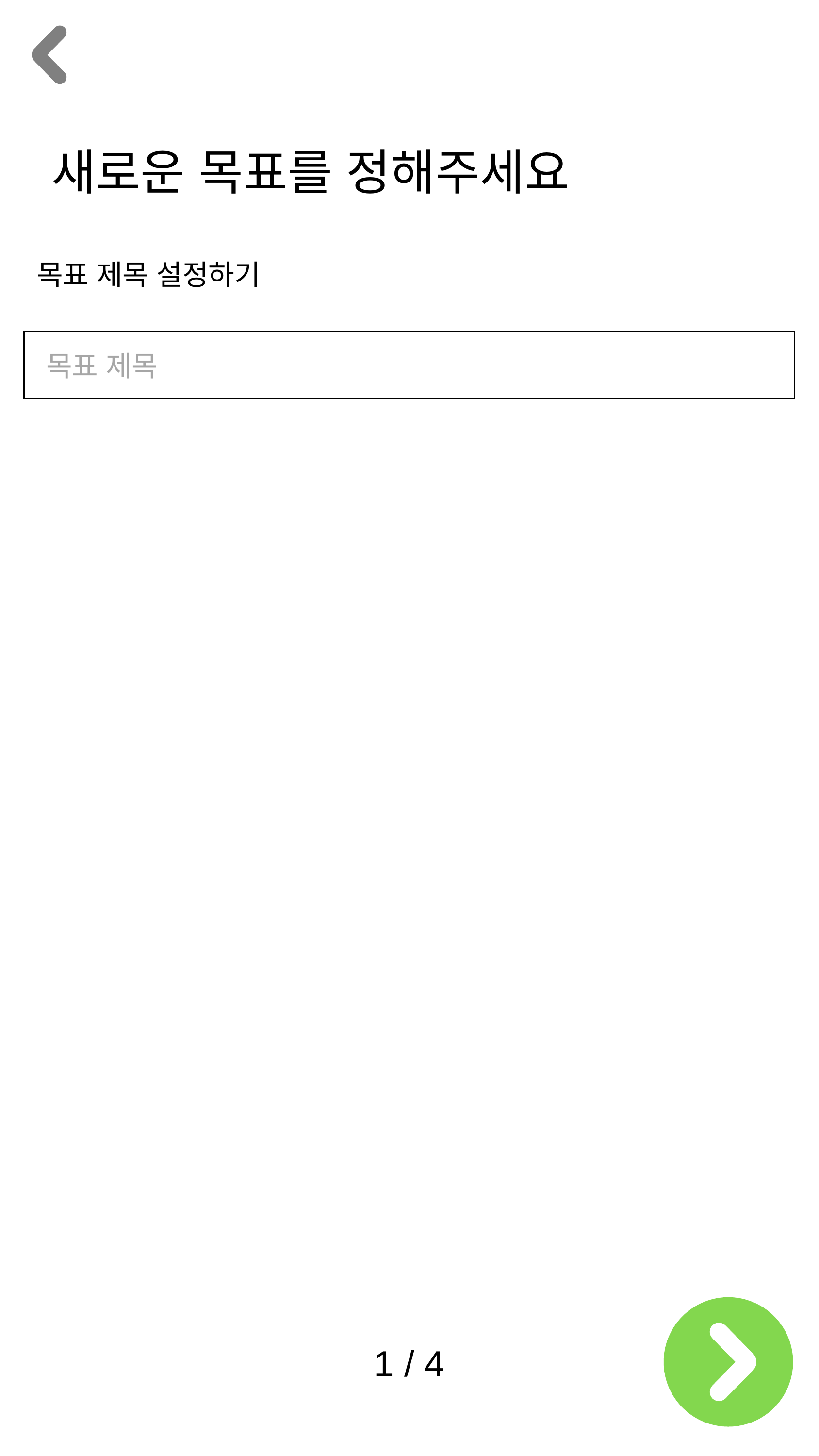

새로운 목표를 정해주세요
목표 제목 설정하기
 목표 제목

1 / 4